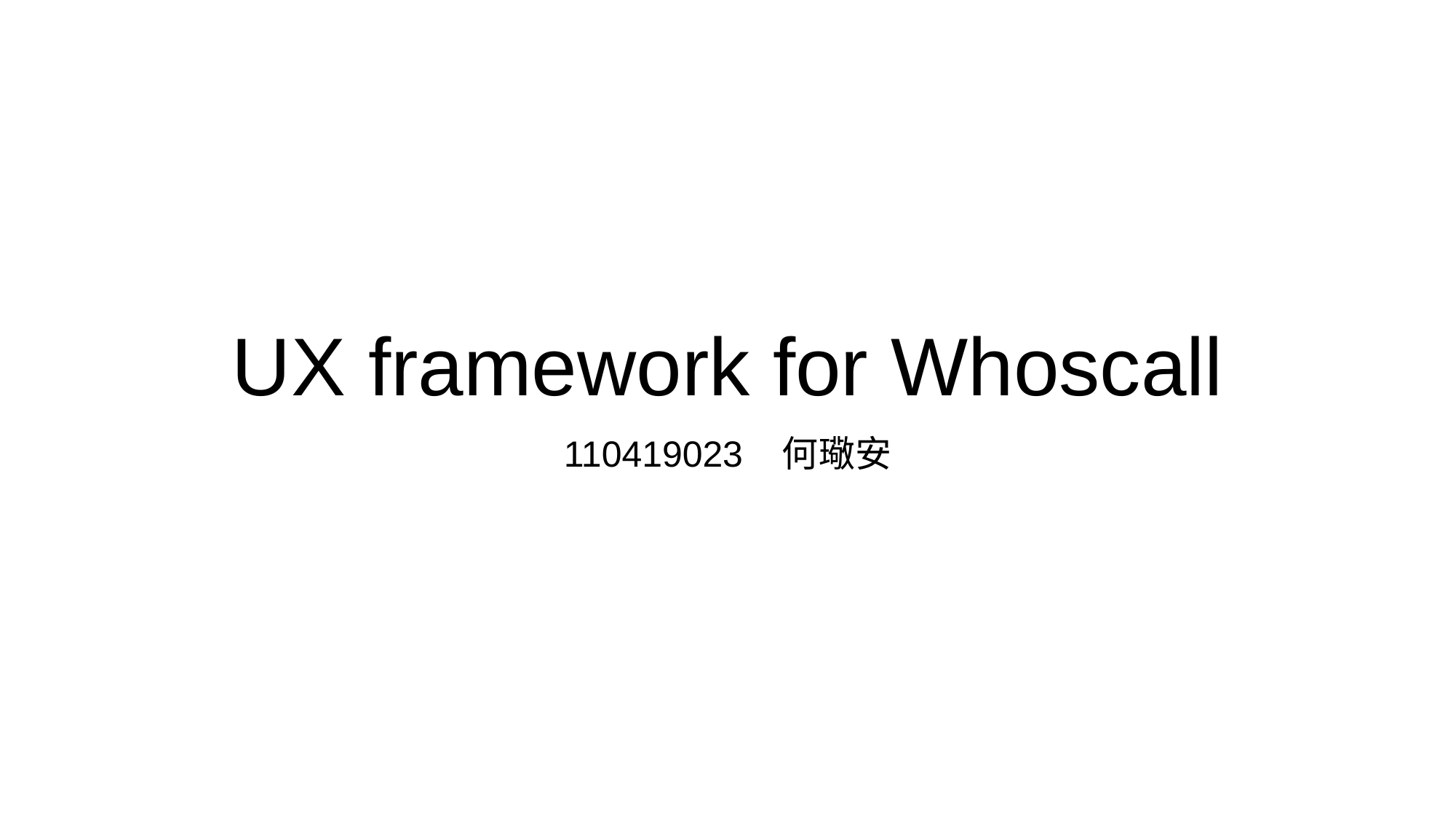

# UX framework for Whoscall
110419023	何璥安